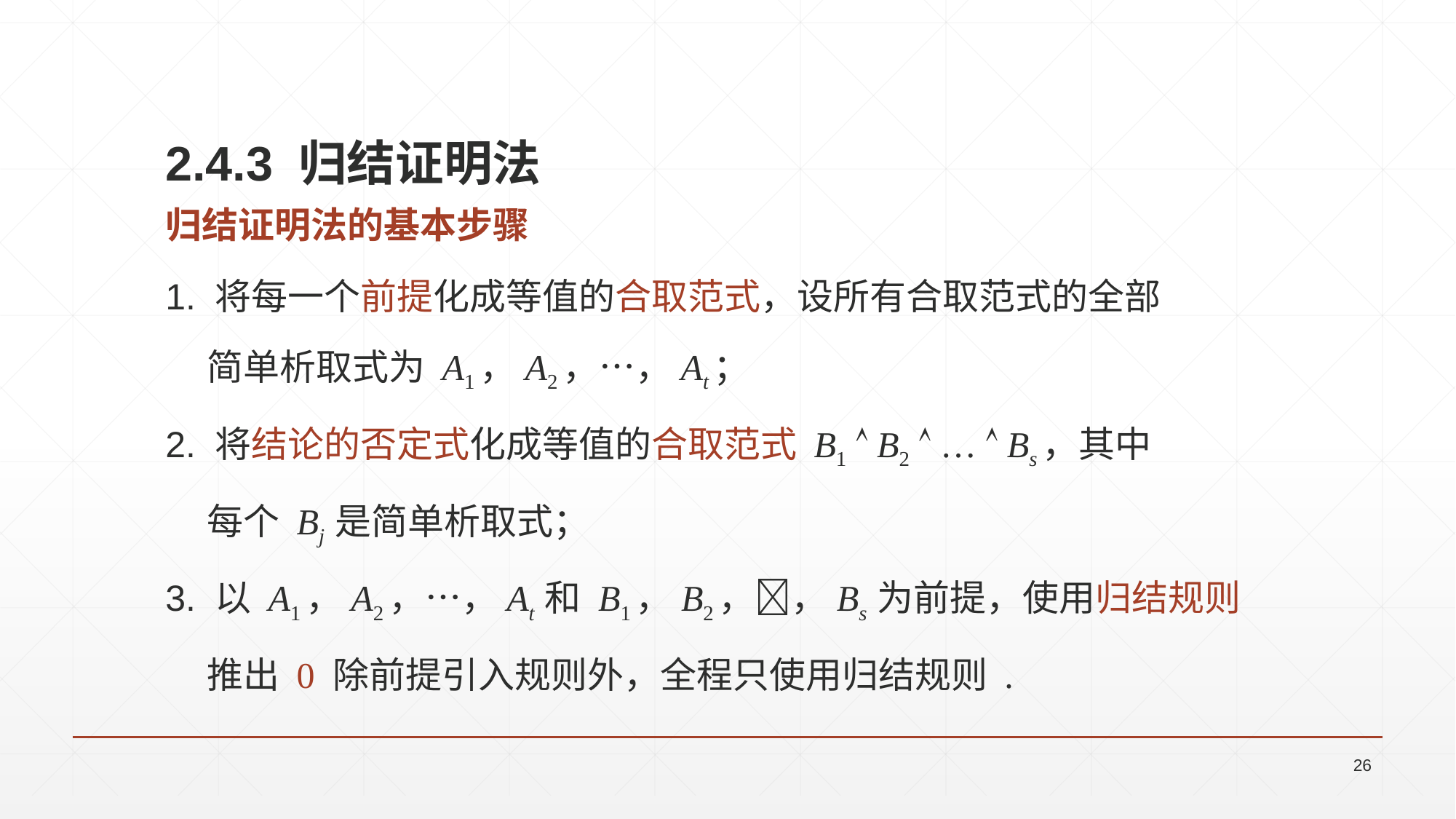

2.4.3 归结证明法
归结证明法的基本步骤
1. 将每一个前提化成等值的合取范式，设所有合取范式的全部
    简单析取式为 A1，A2，…，At；
2. 将结论的否定式化成等值的合取范式 B1 ∧ B2 ∧ … ∧ Bs，其中
    每个 Bj 是简单析取式；
3. 以 A1，A2，…，At 和 B1，B2，…，Bs 为前提，使用归结规则
    推出 0 除前提引入规则外，全程只使用归结规则 .
26